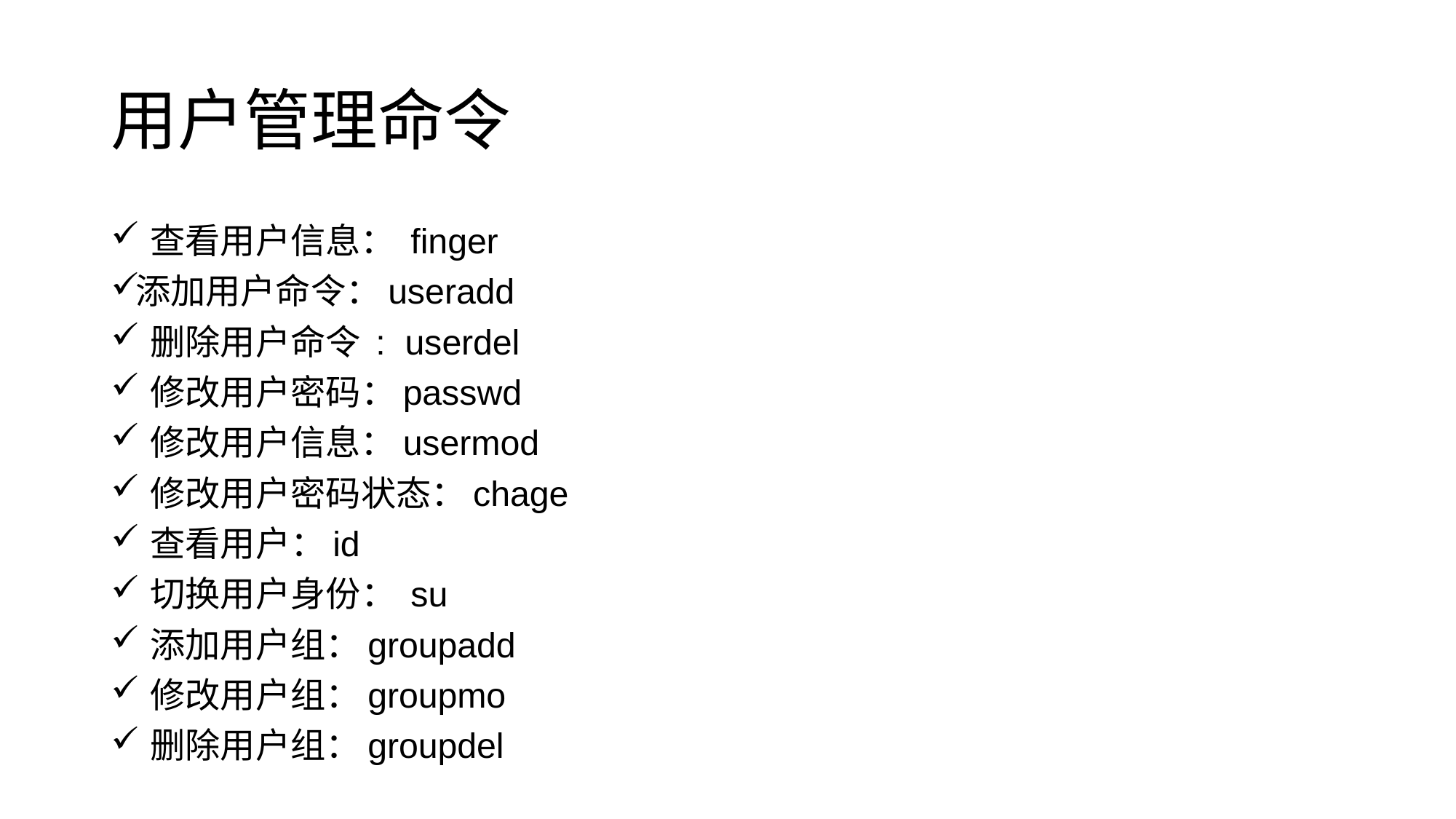

# 用户管理命令
 查看用户信息： finger
添加用户命令：useradd
 删除用户命令 :  userdel
 修改用户密码：passwd
 修改用户信息：usermod
 修改用户密码状态：chage
 查看用户：id
 切换用户身份： su
 添加用户组：groupadd
 修改用户组：groupmo
 删除用户组：groupdel